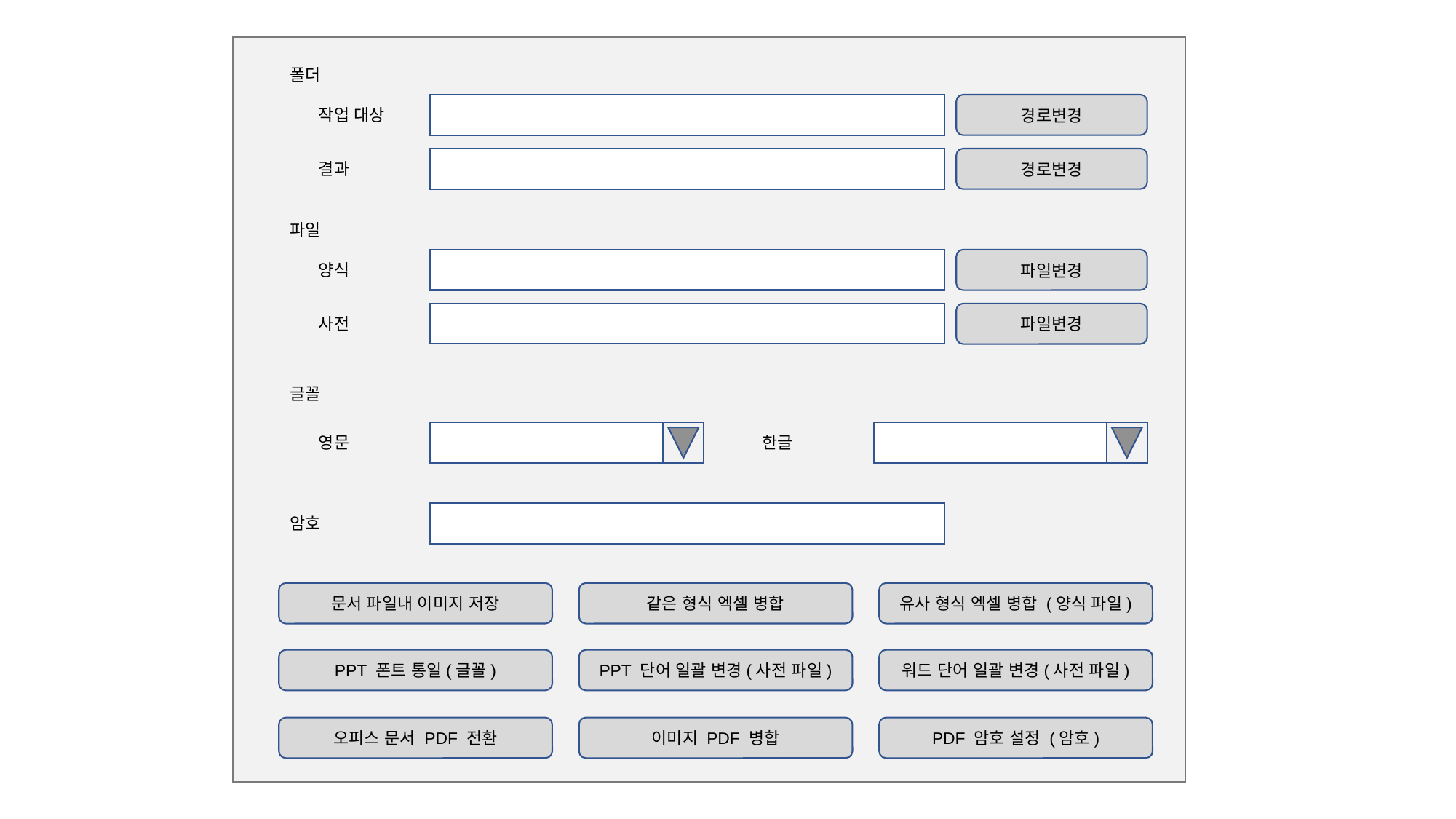

폴더

경로변경
작업 대상

경로변경
결과
파일

파일변경
양식

파일변경
사전
글꼴

영문
한글

암호
문서 파일내 이미지 저장
같은 형식 엑셀 병합
유사 형식 엑셀 병합 (양식 파일)
PPT 폰트 통일(글꼴)
PPT 단어 일괄 변경(사전 파일)
워드 단어 일괄 변경(사전 파일)
오피스 문서 PDF 전환
이미지 PDF 병합
PDF 암호 설정 (암호)